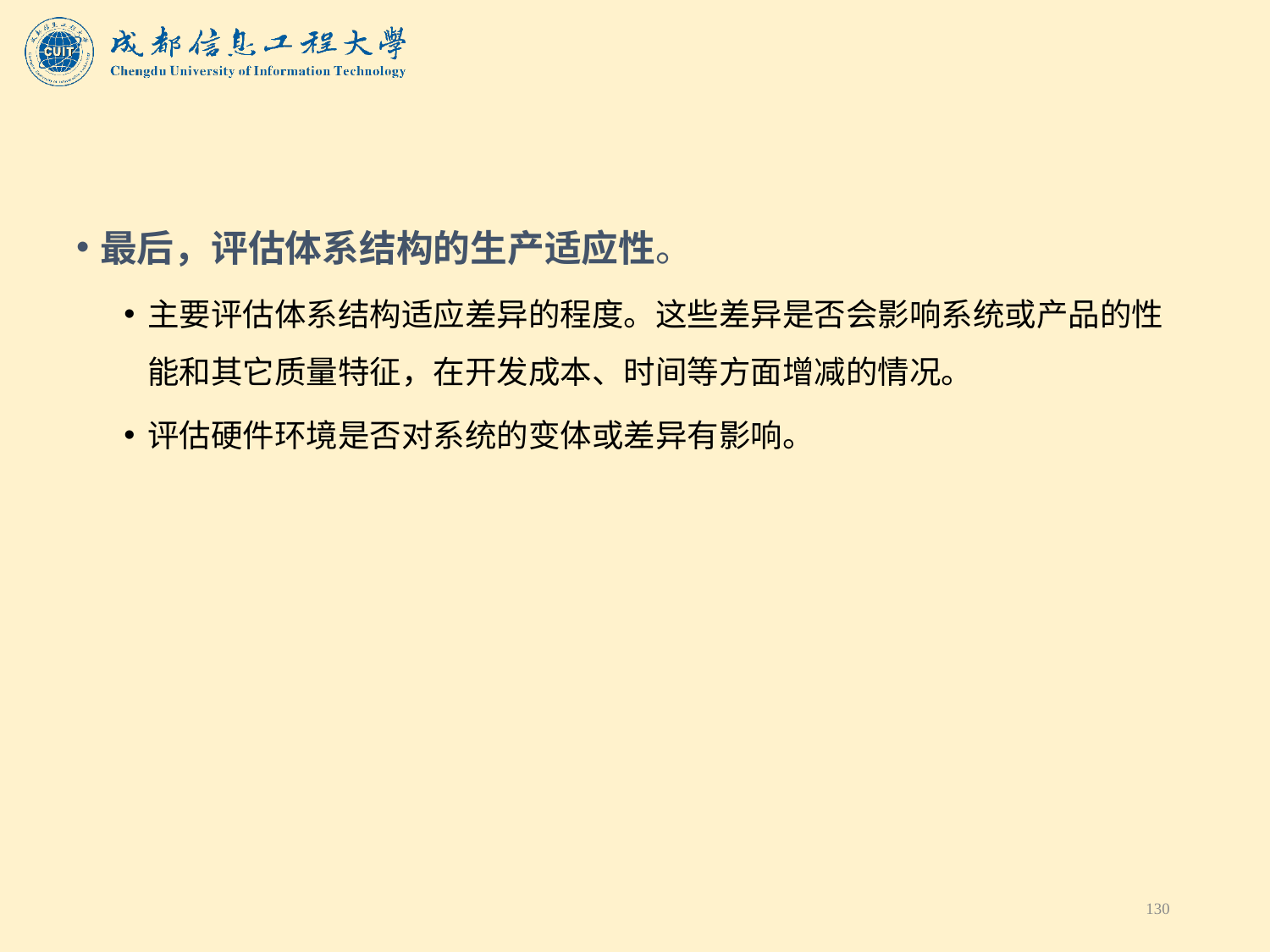

最后，评估体系结构的生产适应性。
主要评估体系结构适应差异的程度。这些差异是否会影响系统或产品的性能和其它质量特征，在开发成本、时间等方面增减的情况。
评估硬件环境是否对系统的变体或差异有影响。
130